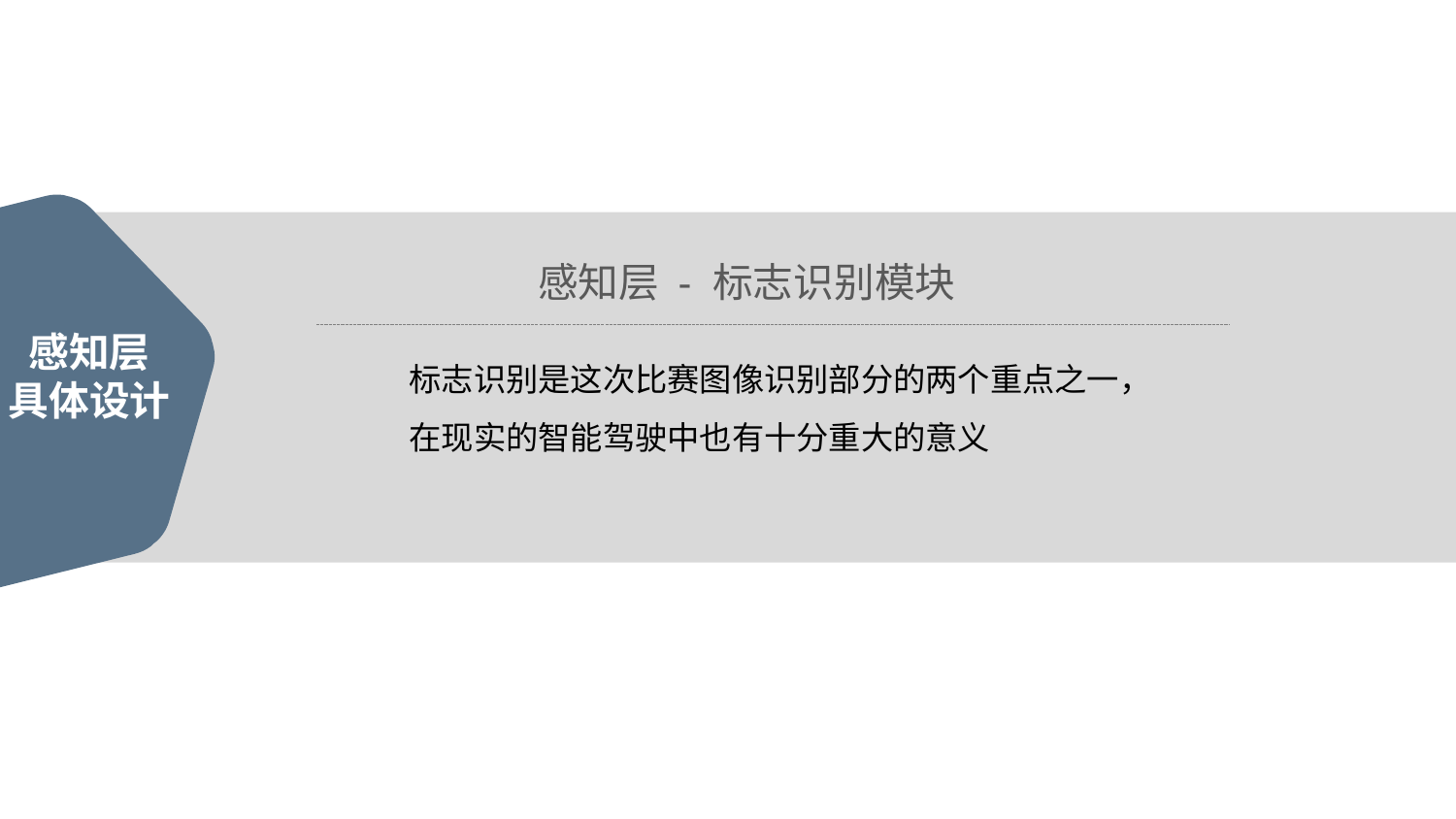

感知层 - 标志识别模块
感知层
具体设计
标志识别是这次比赛图像识别部分的两个重点之一，在现实的智能驾驶中也有十分重大的意义